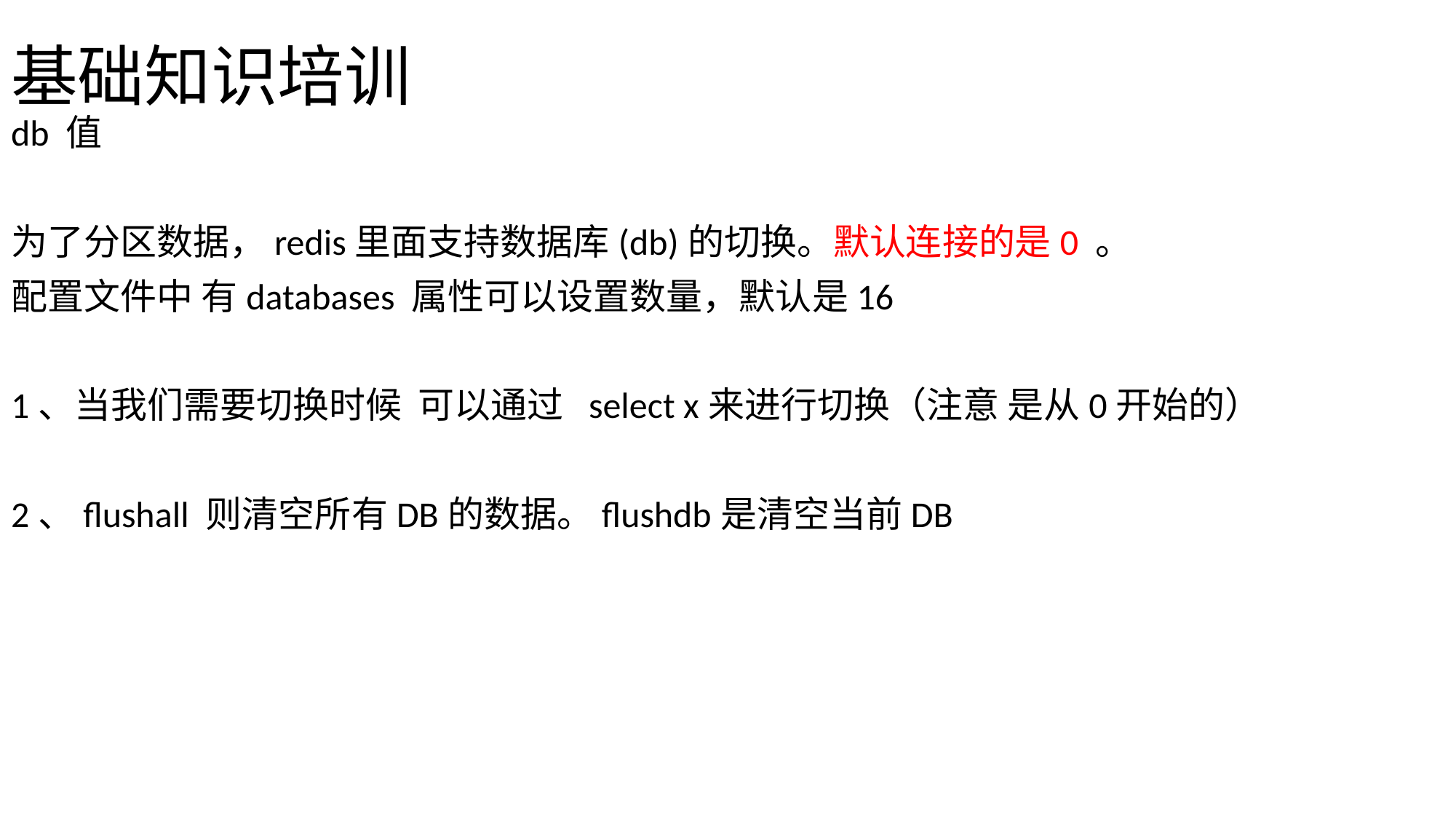

# 基础知识培训
db 值

为了分区数据，redis里面支持数据库(db)的切换。默认连接的是0 。
配置文件中 有databases 属性可以设置数量，默认是16

1、当我们需要切换时候  可以通过  select x来进行切换（注意 是从0开始的）

2、flushall 则清空所有DB的数据。flushdb是清空当前DB